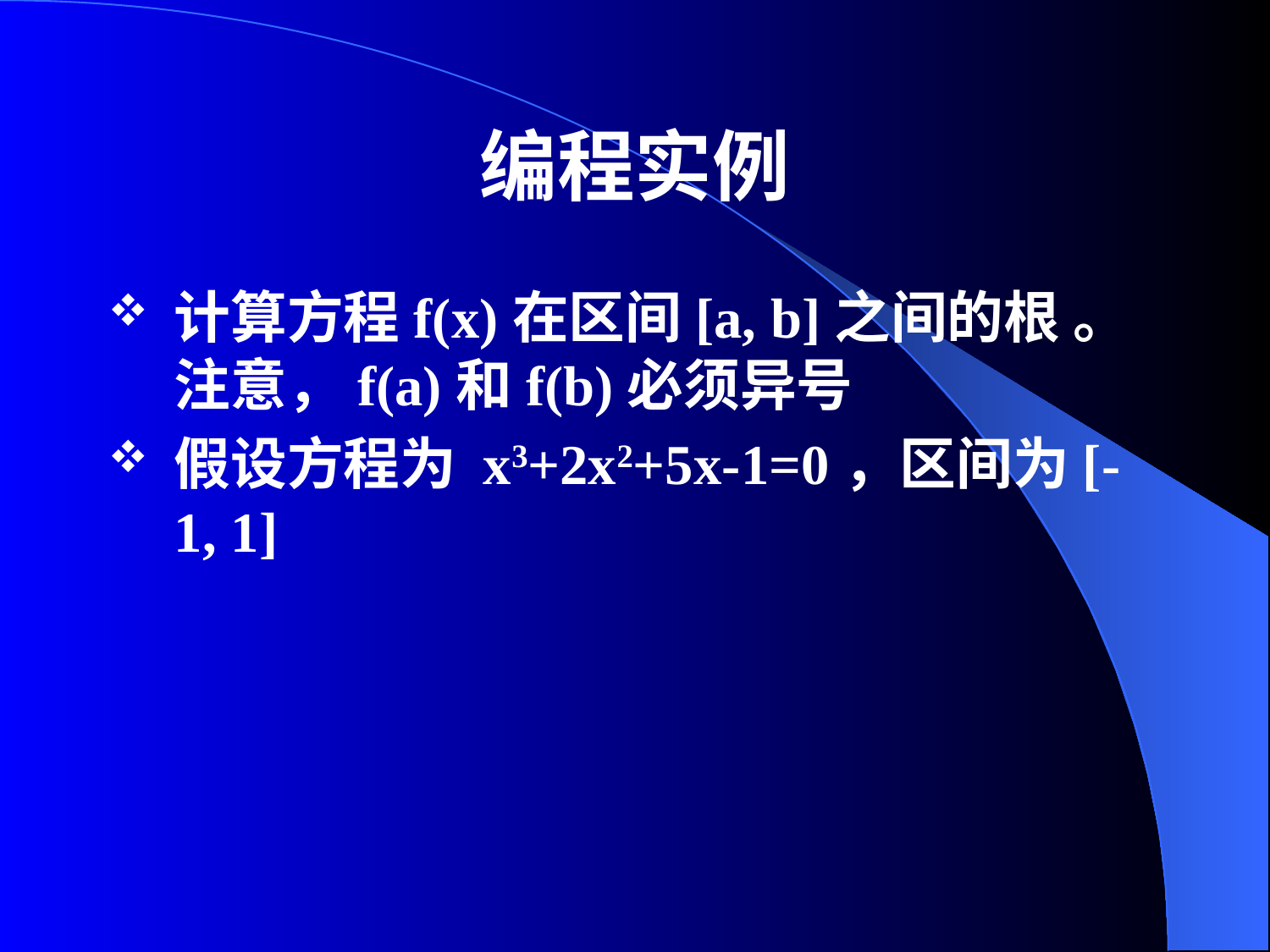

# 编程实例
计算方程f(x)在区间[a, b]之间的根 。注意，f(a)和f(b)必须异号
假设方程为 x3+2x2+5x-1=0，区间为[-1, 1]